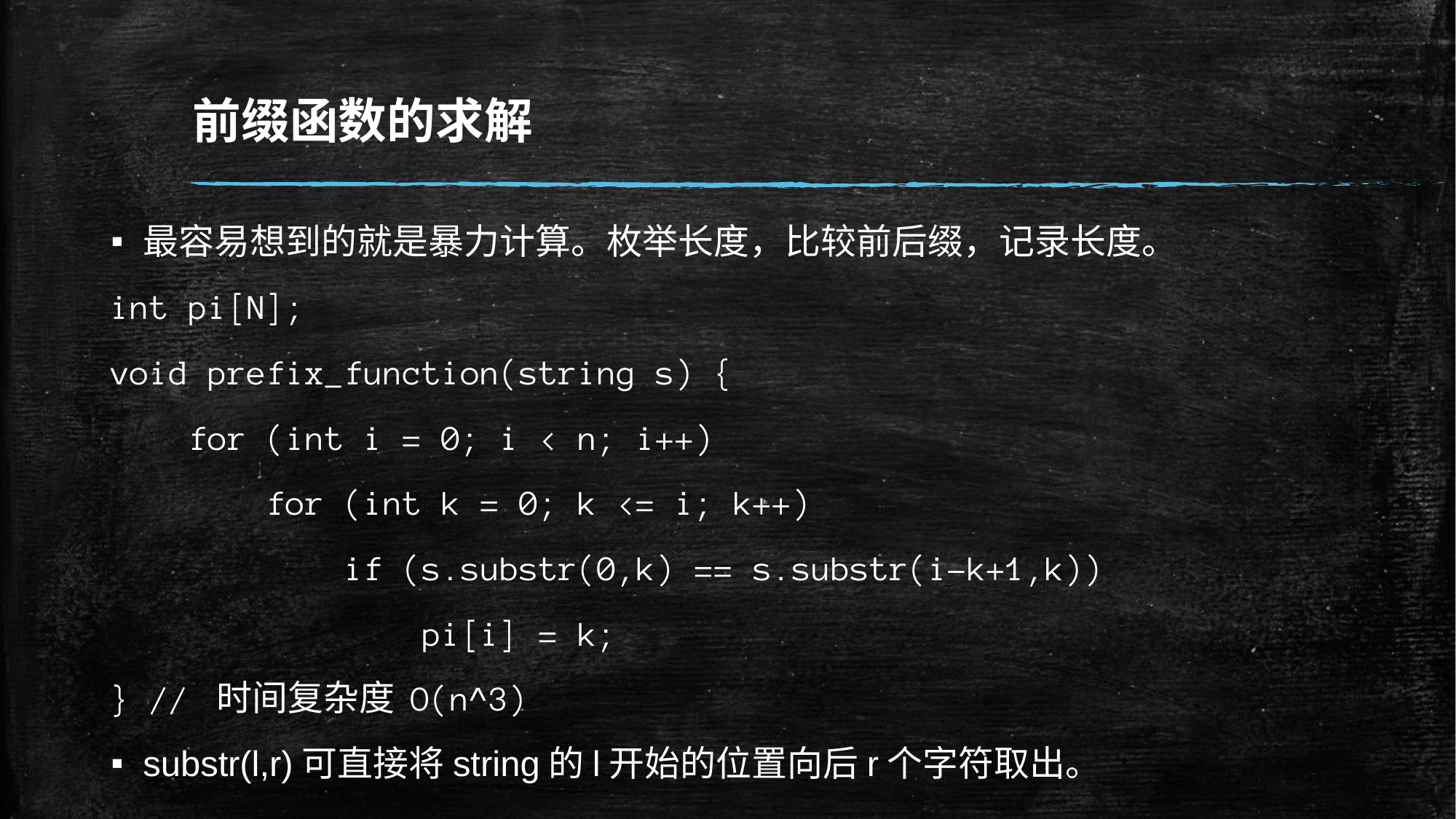

# 前缀函数的求解
最容易想到的就是暴力计算。枚举长度，比较前后缀，记录长度。
int pi[N];
void prefix_function(string s) {
    for (int i = 0; i < n; i++)
        for (int k = 0; k <= i; k++)
            if (s.substr(0,k) == s.substr(i-k+1,k))
                pi[i] = k;
} // 时间复杂度 O(n^3)
substr(l,r)可直接将string的l开始的位置向后r个字符取出。